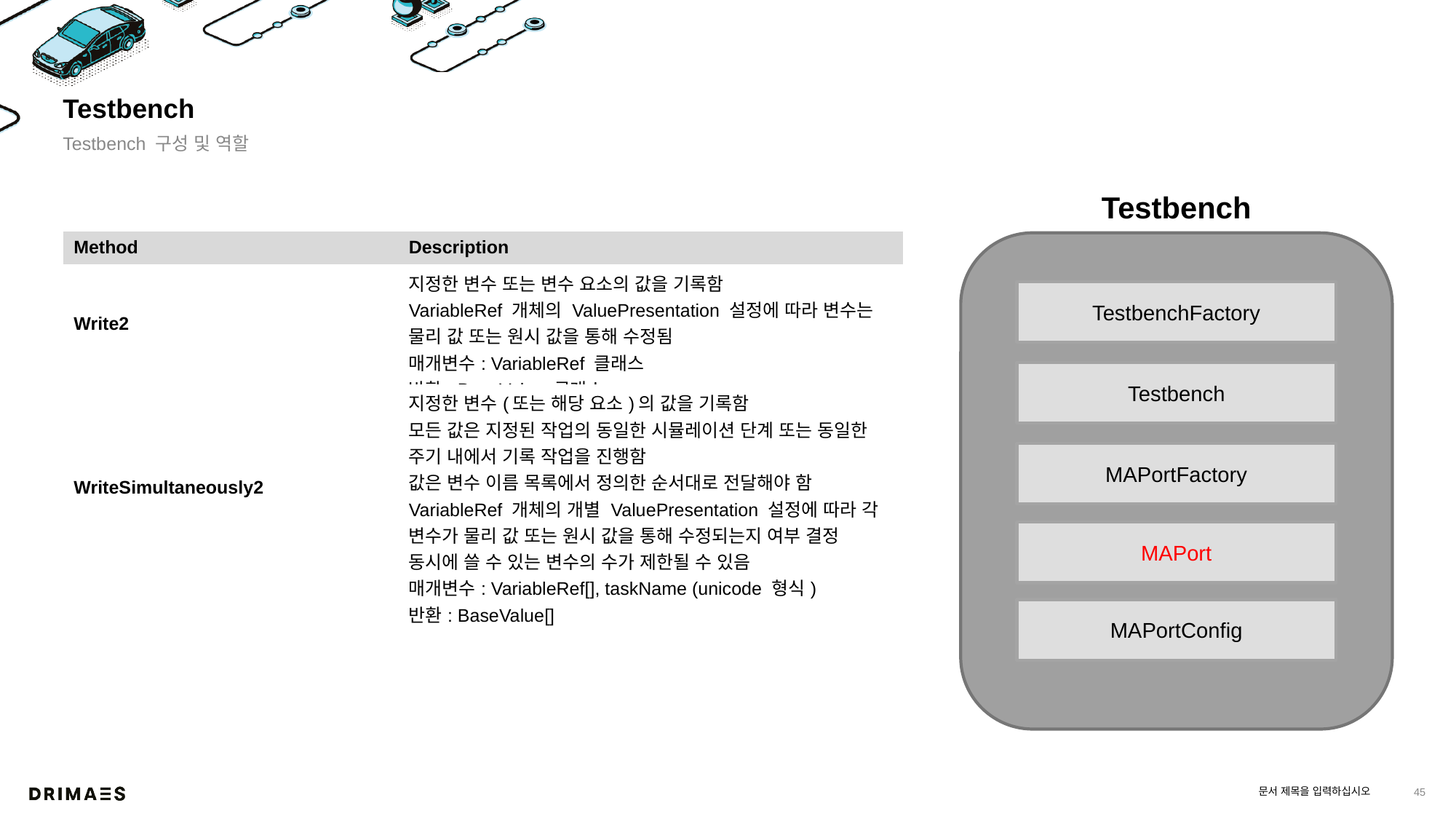

# Testbench
Testbench 구성 및 역할
Testbench
| Method | Description |
| --- | --- |
| Write2 | 지정한 변수 또는 변수 요소의 값을 기록함 VariableRef 개체의 ValuePresentation 설정에 따라 변수는 물리 값 또는 원시 값을 통해 수정됨 매개변수: VariableRef 클래스 반환: BaseValue 클래스 |
| WriteSimultaneously2 | 지정한 변수(또는 해당 요소)의 값을 기록함 모든 값은 지정된 작업의 동일한 시뮬레이션 단계 또는 동일한 주기 내에서 기록 작업을 진행함 값은 변수 이름 목록에서 정의한 순서대로 전달해야 함 VariableRef 개체의 개별 ValuePresentation 설정에 따라 각 변수가 물리 값 또는 원시 값을 통해 수정되는지 여부 결정 동시에 쓸 수 있는 변수의 수가 제한될 수 있음 매개변수: VariableRef[], taskName (unicode 형식) 반환: BaseValue[] |

TestbenchFactory
Testbench
MAPortFactory
MAPort
MAPortConfig
문서 제목을 입력하십시오